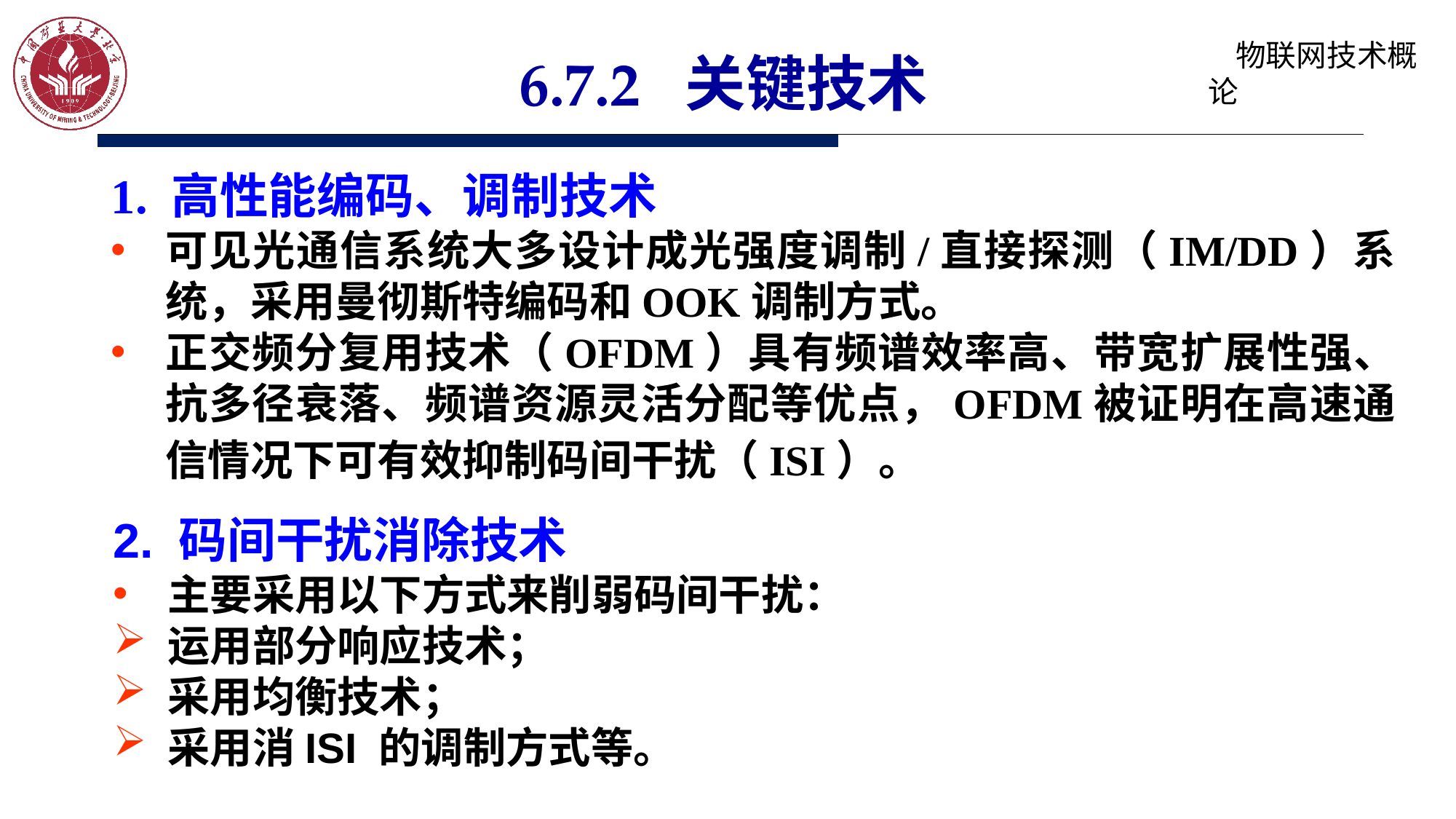

# 6.7.2  关键技术
1. 高性能编码、调制技术
可见光通信系统大多设计成光强度调制/直接探测（IM/DD）系统，采用曼彻斯特编码和OOK调制方式。
正交频分复用技术（OFDM）具有频谱效率高、带宽扩展性强、抗多径衰落、频谱资源灵活分配等优点，OFDM被证明在高速通信情况下可有效抑制码间干扰（ISI）。
2. 码间干扰消除技术
主要采用以下方式来削弱码间干扰：
运用部分响应技术；
采用均衡技术；
采用消ISI 的调制方式等。